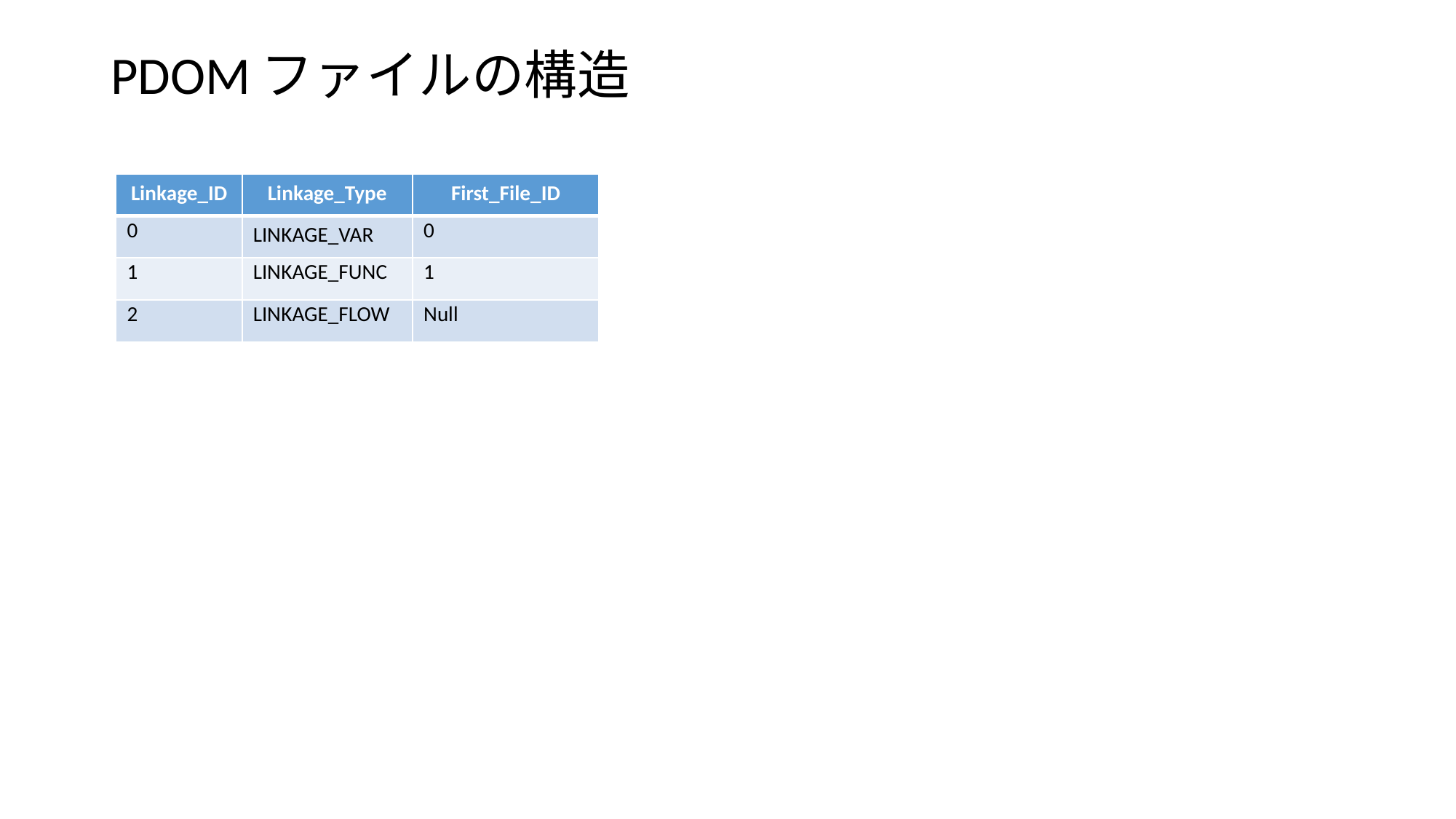

# PDOMファイルの構造
| Linkage\_ID | Linkage\_Type | First\_File\_ID |
| --- | --- | --- |
| 0 | LINKAGE\_VAR | 0 |
| 1 | LINKAGE\_FUNC | 1 |
| 2 | LINKAGE\_FLOW | Null |